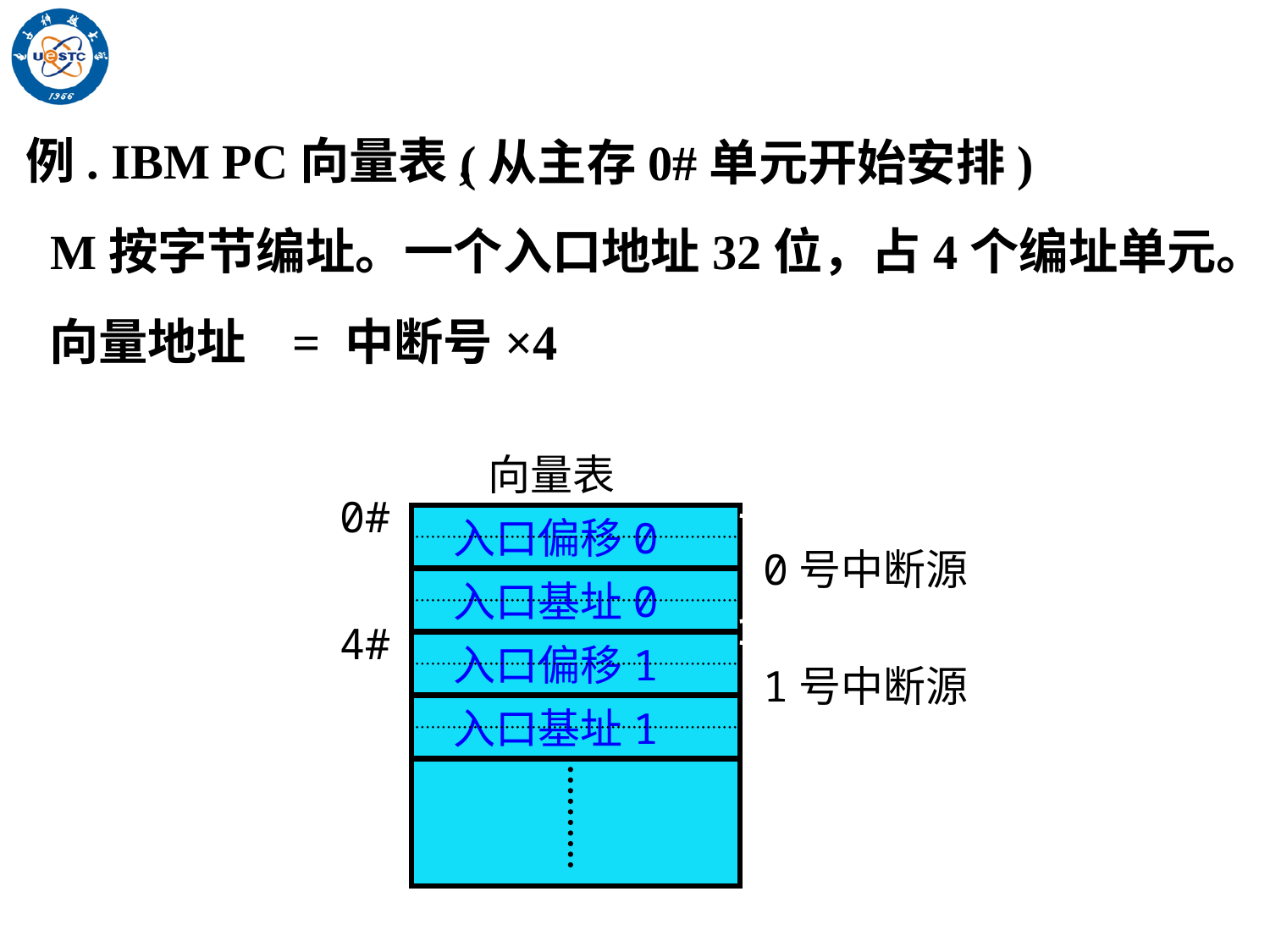

例. IBM PC向量表,
(从主存0#单元开始安排)
M按字节编址。一个入口地址32位，占4个编址单元。
向量地址
= 中断号×4
向量表
0#
  入口偏移0

0号中断源
  入口基址0

4#
  入口偏移1

1号中断源

  入口基址1